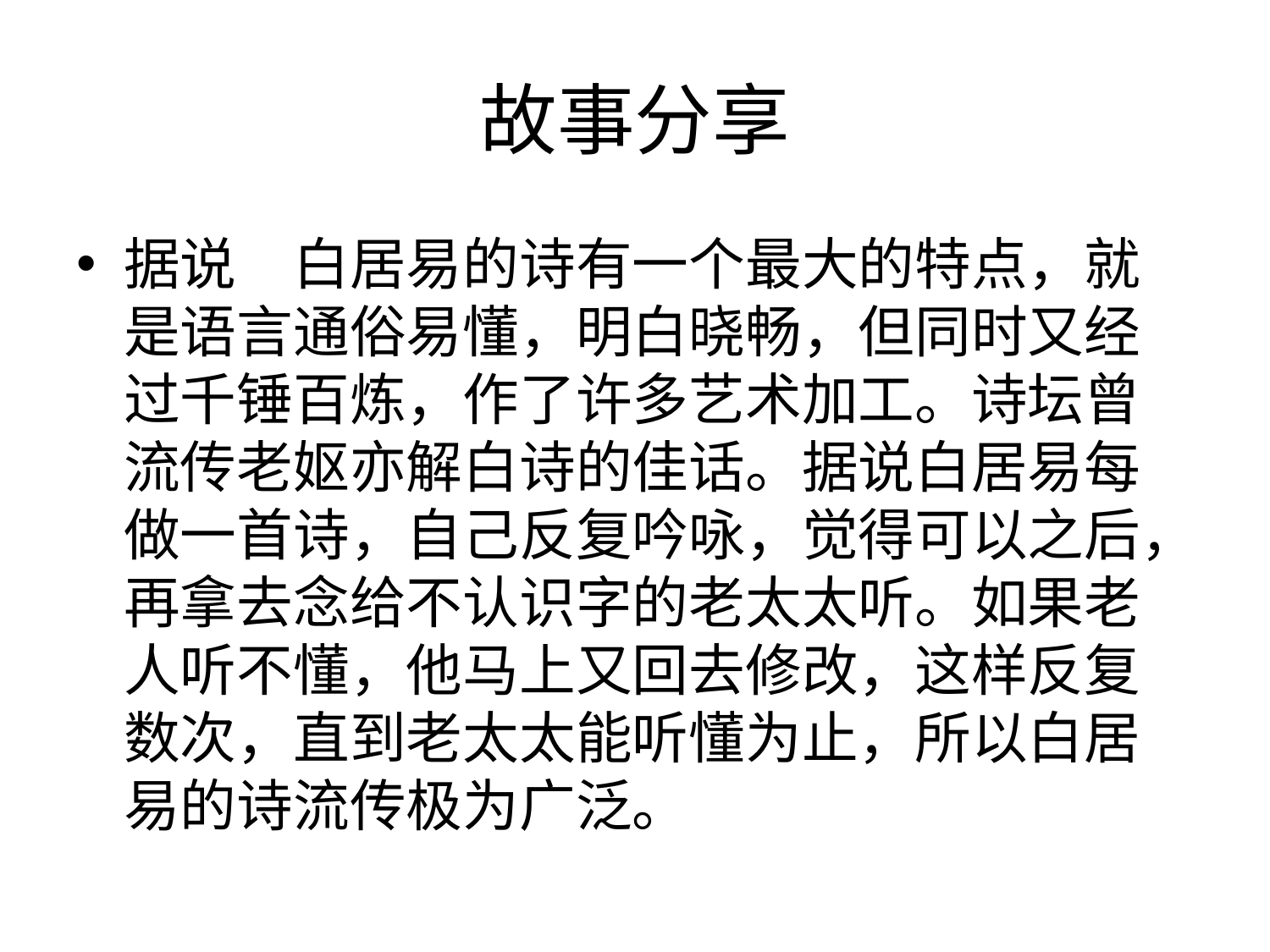

# 故事分享
据说　白居易的诗有一个最大的特点，就是语言通俗易懂，明白晓畅，但同时又经过千锤百炼，作了许多艺术加工。诗坛曾流传老妪亦解白诗的佳话。据说白居易每做一首诗，自己反复吟咏，觉得可以之后，再拿去念给不认识字的老太太听。如果老人听不懂，他马上又回去修改，这样反复数次，直到老太太能听懂为止，所以白居易的诗流传极为广泛。